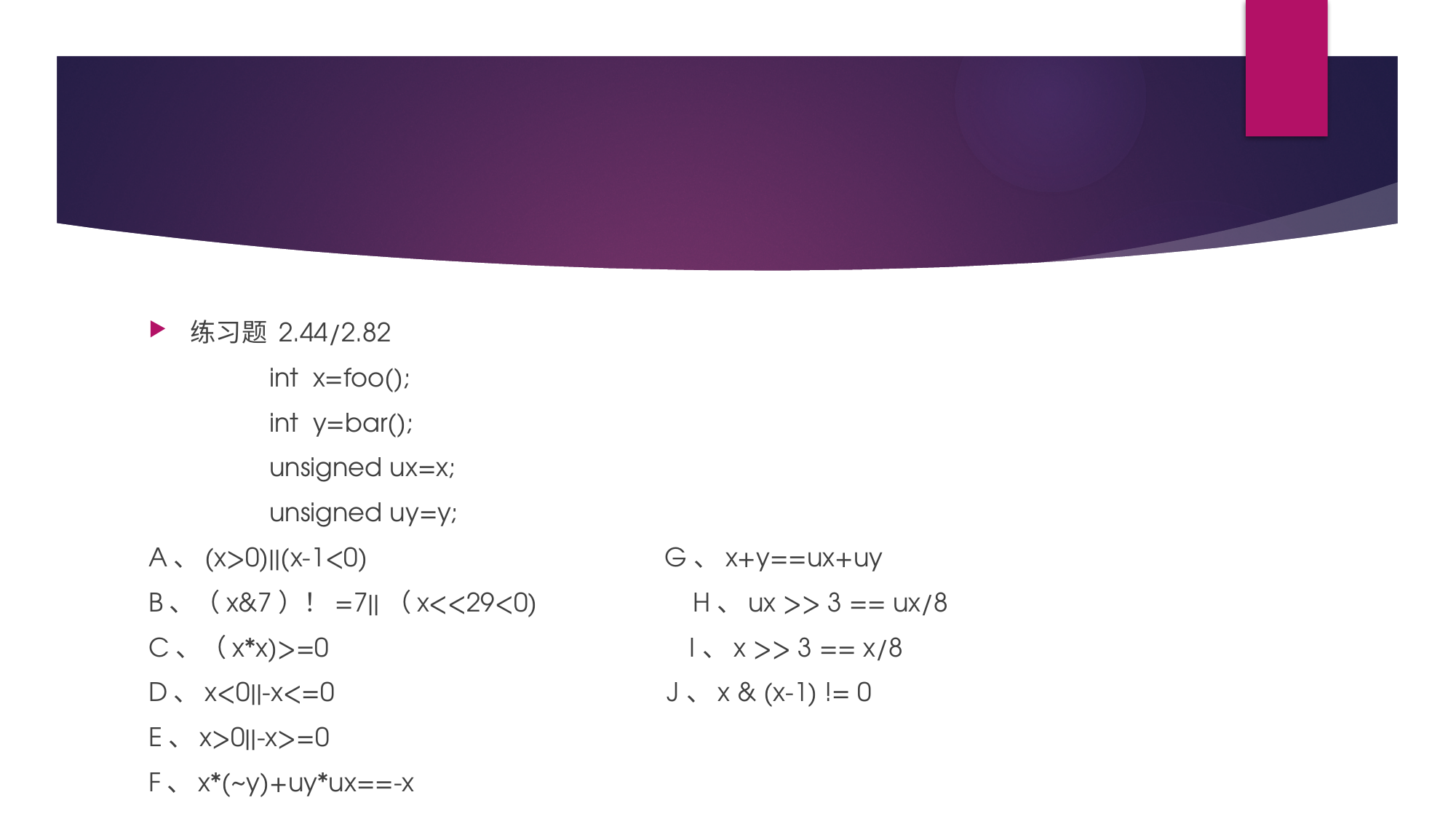

#
练习题 2.44/2.82
                 int  x=foo();
                 int  y=bar();
                 unsigned ux=x;
                 unsigned uy=y;
A、(x>0)||(x-1<0)                                          G、x+y==ux+uy
B、（x&7）！=7||（x<<29<0)                      H、ux >> 3 == ux/8
C、（x*x)>=0                                                   I、x >> 3 == x/8
D、x<0||-x<=0                                               J、x & (x-1) != 0
E、x>0||-x>=0
F、x*(~y)+uy*ux==-x